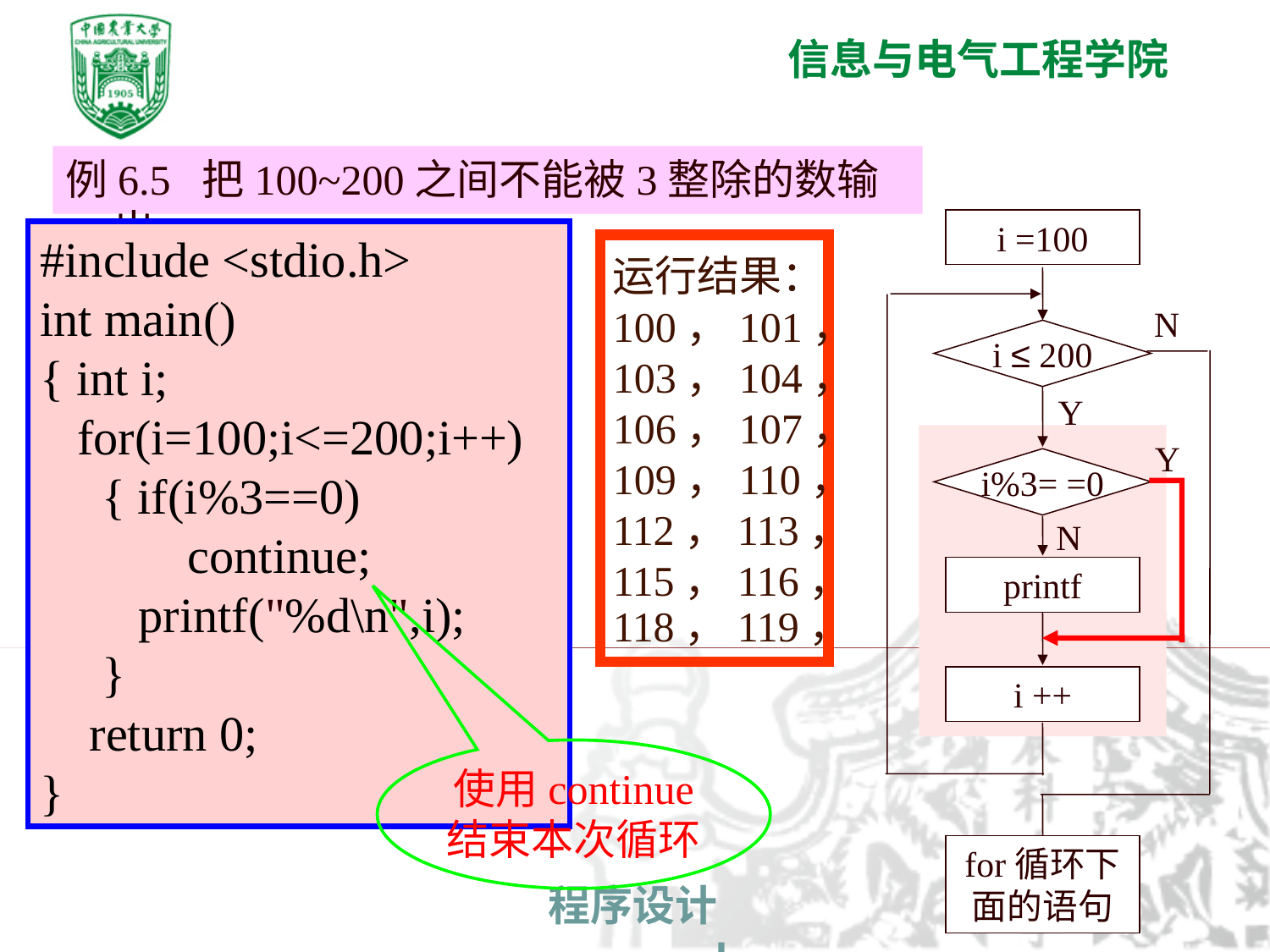

例6.5  把100~200之间不能被3整除的数输出
i =100

N
i ≤ 200

Y

Y
i%3= =0

N

printf

i ++

for循环下面的语句
#include <stdio.h>
int main()
{ int i;
   for(i=100;i<=200;i++)
     { if(i%3==0)
            continue;
        printf("%d\n",i);
     }
    return 0;
}
运行结果：
100，101，
103，104，
106，107，
109，110，
112，113，
115，116，
118，119，
使用continue 结束本次循环